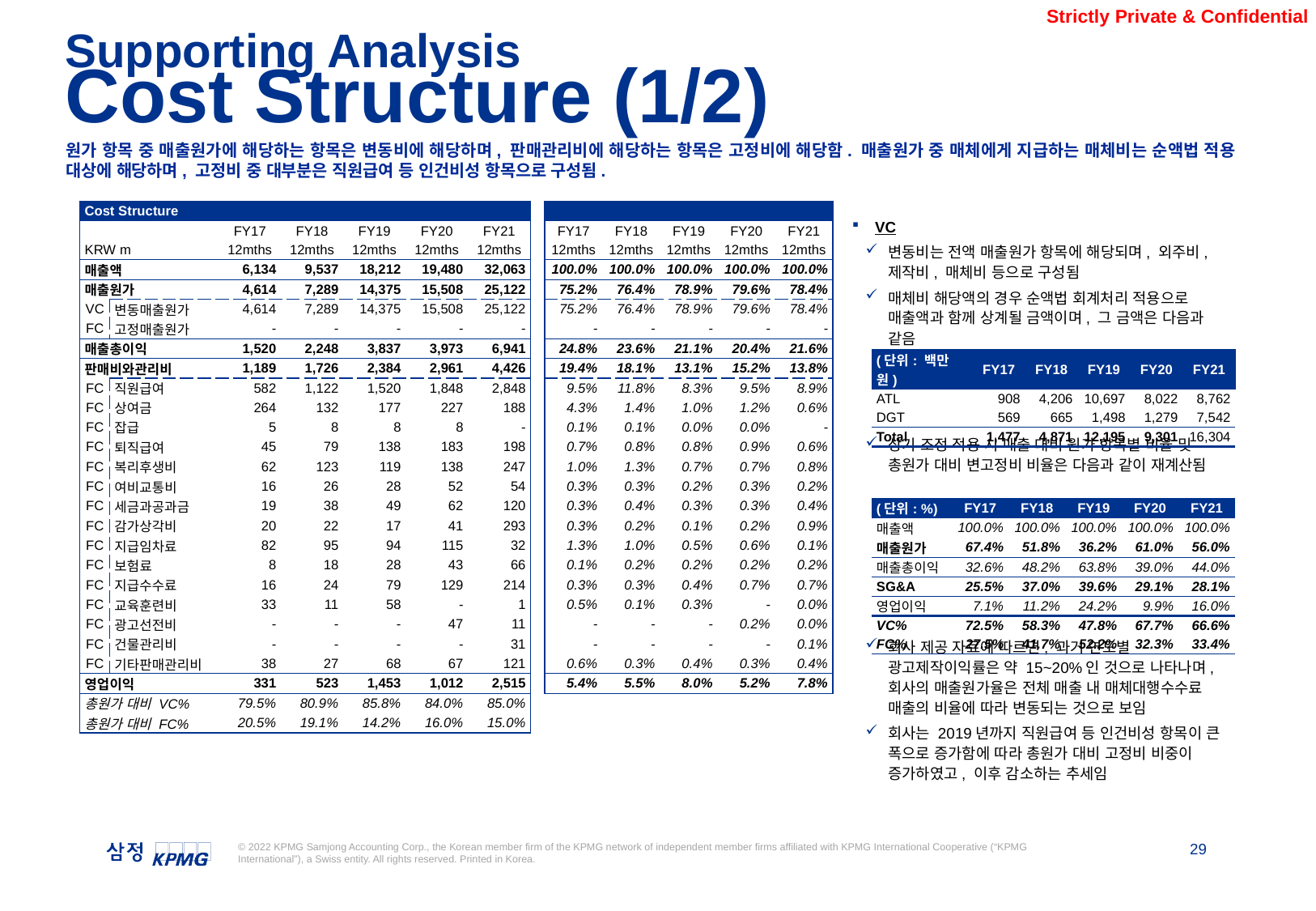

Supporting Analysis
Cost Structure (1/2)
원가 항목 중 매출원가에 해당하는 항목은 변동비에 해당하며, 판매관리비에 해당하는 항목은 고정비에 해당함. 매출원가 중 매체에게 지급하는 매체비는 순액법 적용 대상에 해당하며, 고정비 중 대부분은 직원급여 등 인건비성 항목으로 구성됨.
| Cost Structure |  |  |  |  |  |  |  |  |  |  |  |  |
| --- | --- | --- | --- | --- | --- | --- | --- | --- | --- | --- | --- | --- |
|  |  | FY17 | FY18 | FY19 | FY20 | FY21 |  | FY17 | FY18 | FY19 | FY20 | FY21 |
| KRW m |  | 12mths | 12mths | 12mths | 12mths | 12mths |  | 12mths | 12mths | 12mths | 12mths | 12mths |
| 매출액 |  | 6,134 | 9,537 | 18,212 | 19,480 | 32,063 |  | 100.0% | 100.0% | 100.0% | 100.0% | 100.0% |
| 매출원가 |  | 4,614 | 7,289 | 14,375 | 15,508 | 25,122 |  | 75.2% | 76.4% | 78.9% | 79.6% | 78.4% |
| VC | 변동매출원가 | 4,614 | 7,289 | 14,375 | 15,508 | 25,122 |  | 75.2% | 76.4% | 78.9% | 79.6% | 78.4% |
| FC | 고정매출원가 | - | - | - | - | - |  | - | - | - | - | - |
| 매출총이익 |  | 1,520 | 2,248 | 3,837 | 3,973 | 6,941 |  | 24.8% | 23.6% | 21.1% | 20.4% | 21.6% |
| 판매비와관리비 |  | 1,189 | 1,726 | 2,384 | 2,961 | 4,426 |  | 19.4% | 18.1% | 13.1% | 15.2% | 13.8% |
| FC | 직원급여 | 582 | 1,122 | 1,520 | 1,848 | 2,848 |  | 9.5% | 11.8% | 8.3% | 9.5% | 8.9% |
| FC | 상여금 | 264 | 132 | 177 | 227 | 188 |  | 4.3% | 1.4% | 1.0% | 1.2% | 0.6% |
| FC | 잡급 | 5 | 8 | 8 | 8 | - |  | 0.1% | 0.1% | 0.0% | 0.0% | - |
| FC | 퇴직급여 | 45 | 79 | 138 | 183 | 198 |  | 0.7% | 0.8% | 0.8% | 0.9% | 0.6% |
| FC | 복리후생비 | 62 | 123 | 119 | 138 | 247 |  | 1.0% | 1.3% | 0.7% | 0.7% | 0.8% |
| FC | 여비교통비 | 16 | 26 | 28 | 52 | 54 |  | 0.3% | 0.3% | 0.2% | 0.3% | 0.2% |
| FC | 세금과공과금 | 19 | 38 | 49 | 62 | 120 |  | 0.3% | 0.4% | 0.3% | 0.3% | 0.4% |
| FC | 감가상각비 | 20 | 22 | 17 | 41 | 293 |  | 0.3% | 0.2% | 0.1% | 0.2% | 0.9% |
| FC | 지급임차료 | 82 | 95 | 94 | 115 | 32 |  | 1.3% | 1.0% | 0.5% | 0.6% | 0.1% |
| FC | 보험료 | 8 | 18 | 28 | 43 | 66 |  | 0.1% | 0.2% | 0.2% | 0.2% | 0.2% |
| FC | 지급수수료 | 16 | 24 | 79 | 129 | 214 |  | 0.3% | 0.3% | 0.4% | 0.7% | 0.7% |
| FC | 교육훈련비 | 33 | 11 | 58 | - | 1 |  | 0.5% | 0.1% | 0.3% | - | 0.0% |
| FC | 광고선전비 | - | - | - | 47 | 11 |  | - | - | - | 0.2% | 0.0% |
| FC | 건물관리비 | - | - | - | - | 31 |  | - | - | - | - | 0.1% |
| FC | 기타판매관리비 | 38 | 27 | 68 | 67 | 121 |  | 0.6% | 0.3% | 0.4% | 0.3% | 0.4% |
| 영업이익 |  | 331 | 523 | 1,453 | 1,012 | 2,515 |  | 5.4% | 5.5% | 8.0% | 5.2% | 7.8% |
| 총원가 대비 VC% |  | 79.5% | 80.9% | 85.8% | 84.0% | 85.0% |  |  |  |  |  |  |
| 총원가 대비 FC% |  | 20.5% | 19.1% | 14.2% | 16.0% | 15.0% |  |  |  |  |  |  |
VC
변동비는 전액 매출원가 항목에 해당되며, 외주비, 제작비, 매체비 등으로 구성됨
매체비 해당액의 경우 순액법 회계처리 적용으로 매출액과 함께 상계될 금액이며, 그 금액은 다음과 같음

상기 조정 적용 시 매출 대비 원가 항목별 비율 및 총원가 대비 변고정비 비율은 다음과 같이 재계산됨

회사 제공 자료에 따르면, 과거 연도별 광고제작이익률은 약 15~20%인 것으로 나타나며, 회사의 매출원가율은 전체 매출 내 매체대행수수료 매출의 비율에 따라 변동되는 것으로 보임
회사는 2019년까지 직원급여 등 인건비성 항목이 큰 폭으로 증가함에 따라 총원가 대비 고정비 비중이 증가하였고, 이후 감소하는 추세임
| (단위: 백만원) | FY17 | FY18 | FY19 | FY20 | FY21 |
| --- | --- | --- | --- | --- | --- |
| ATL | 908 | 4,206 | 10,697 | 8,022 | 8,762 |
| DGT | 569 | 665 | 1,498 | 1,279 | 7,542 |
| Total | 1,477 | 4,871 | 12,195 | 9,301 | 16,304 |
| (단위: %) | FY17 | FY18 | FY19 | FY20 | FY21 |
| --- | --- | --- | --- | --- | --- |
| 매출액 | 100.0% | 100.0% | 100.0% | 100.0% | 100.0% |
| 매출원가 | 67.4% | 51.8% | 36.2% | 61.0% | 56.0% |
| 매출총이익 | 32.6% | 48.2% | 63.8% | 39.0% | 44.0% |
| SG&A | 25.5% | 37.0% | 39.6% | 29.1% | 28.1% |
| 영업이익 | 7.1% | 11.2% | 24.2% | 9.9% | 16.0% |
| VC% | 72.5% | 58.3% | 47.8% | 67.7% | 66.6% |
| FC% | 27.5% | 41.7% | 52.2% | 32.3% | 33.4% |